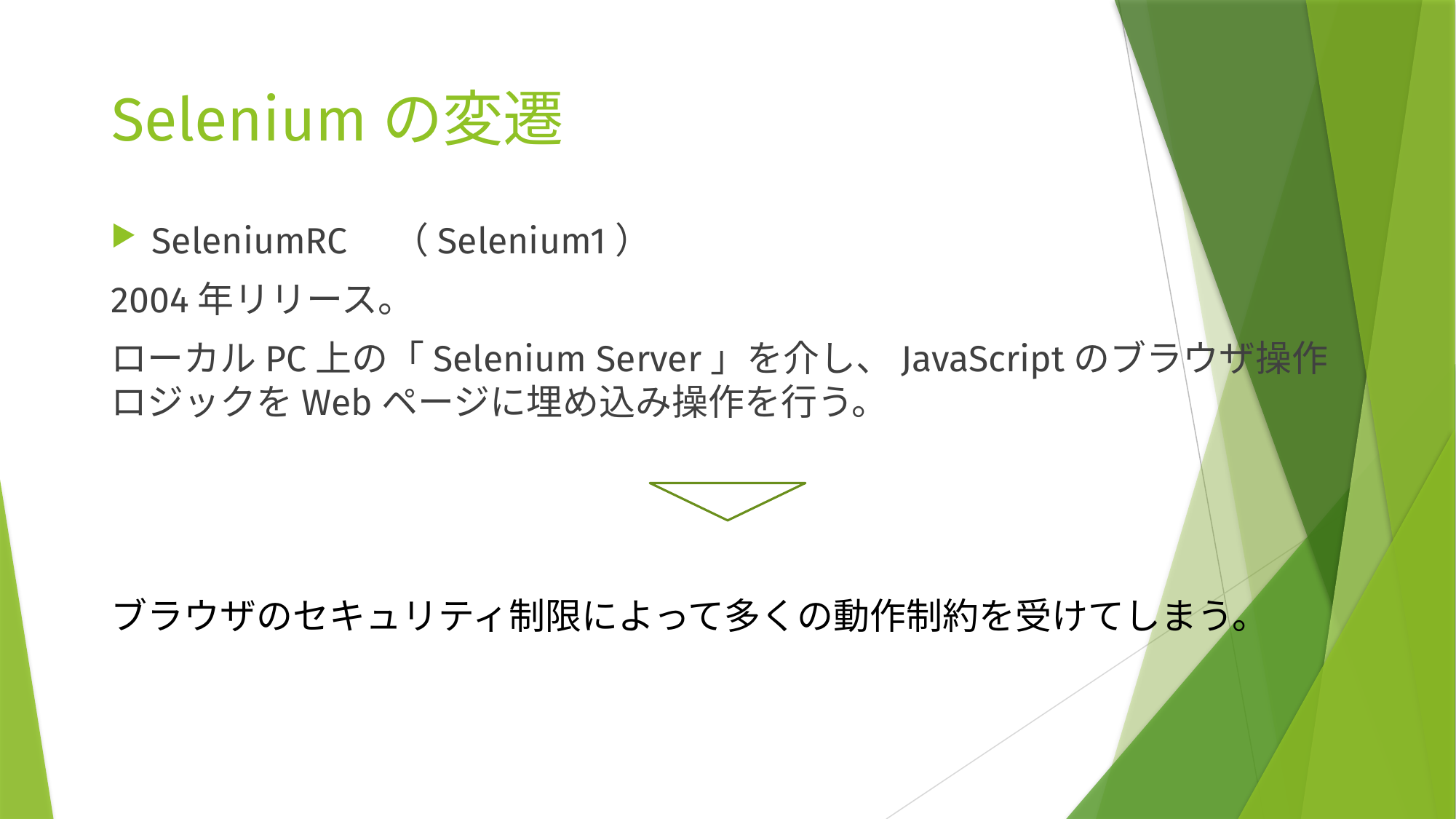

# Seleniumの変遷
SeleniumRC　（Selenium1）
2004年リリース。
ローカルPC上の「Selenium Server」を介し、JavaScriptのブラウザ操作ロジックをWebページに埋め込み操作を行う。

ブラウザのセキュリティ制限によって多くの動作制約を受けてしまう。